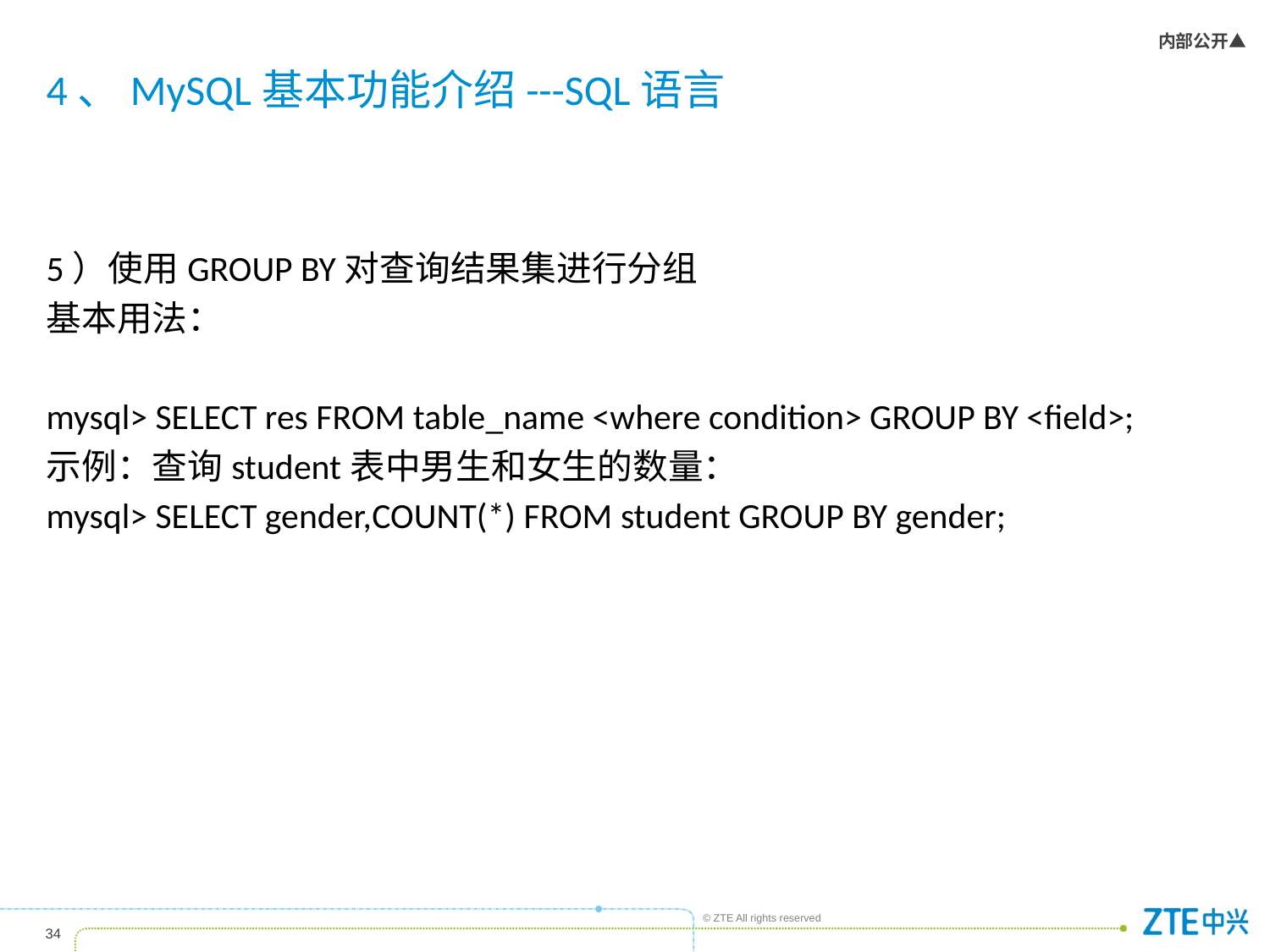

# 4、MySQL基本功能介绍---SQL语言
5）使用GROUP BY对查询结果集进行分组
基本用法：

mysql> SELECT res FROM table_name <where condition> GROUP BY <field>;
示例：查询student表中男生和女生的数量：
mysql> SELECT gender,COUNT(*) FROM student GROUP BY gender;